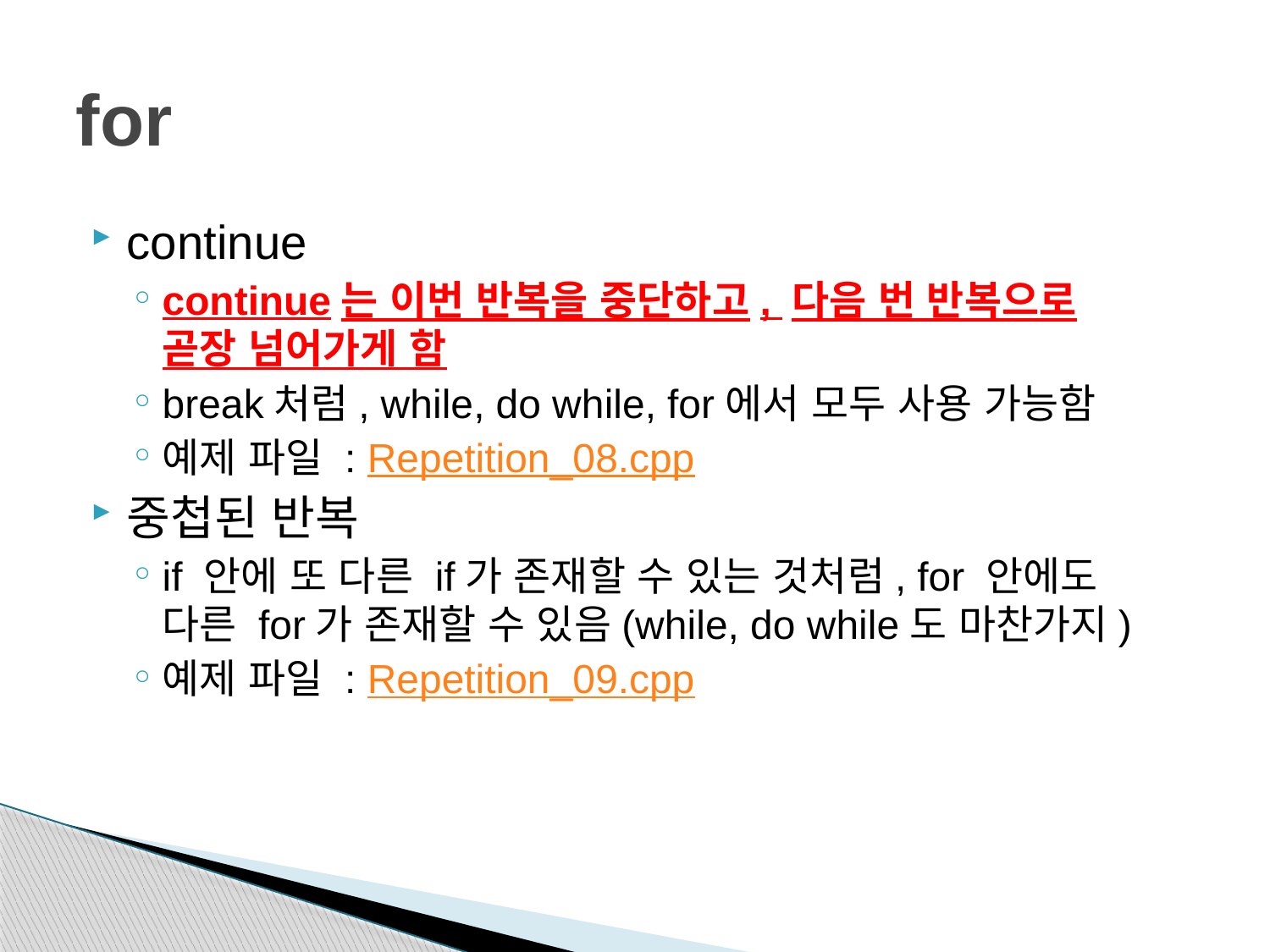

# for
continue
continue는 이번 반복을 중단하고, 다음 번 반복으로
곧장 넘어가게 함
break처럼, while, do while, for에서 모두 사용 가능함
예제 파일 : Repetition_08.cpp
중첩된 반복
if 안에 또 다른 if가 존재할 수 있는 것처럼, for 안에도
다른 for가 존재할 수 있음(while, do while도 마찬가지)
예제 파일 : Repetition_09.cpp